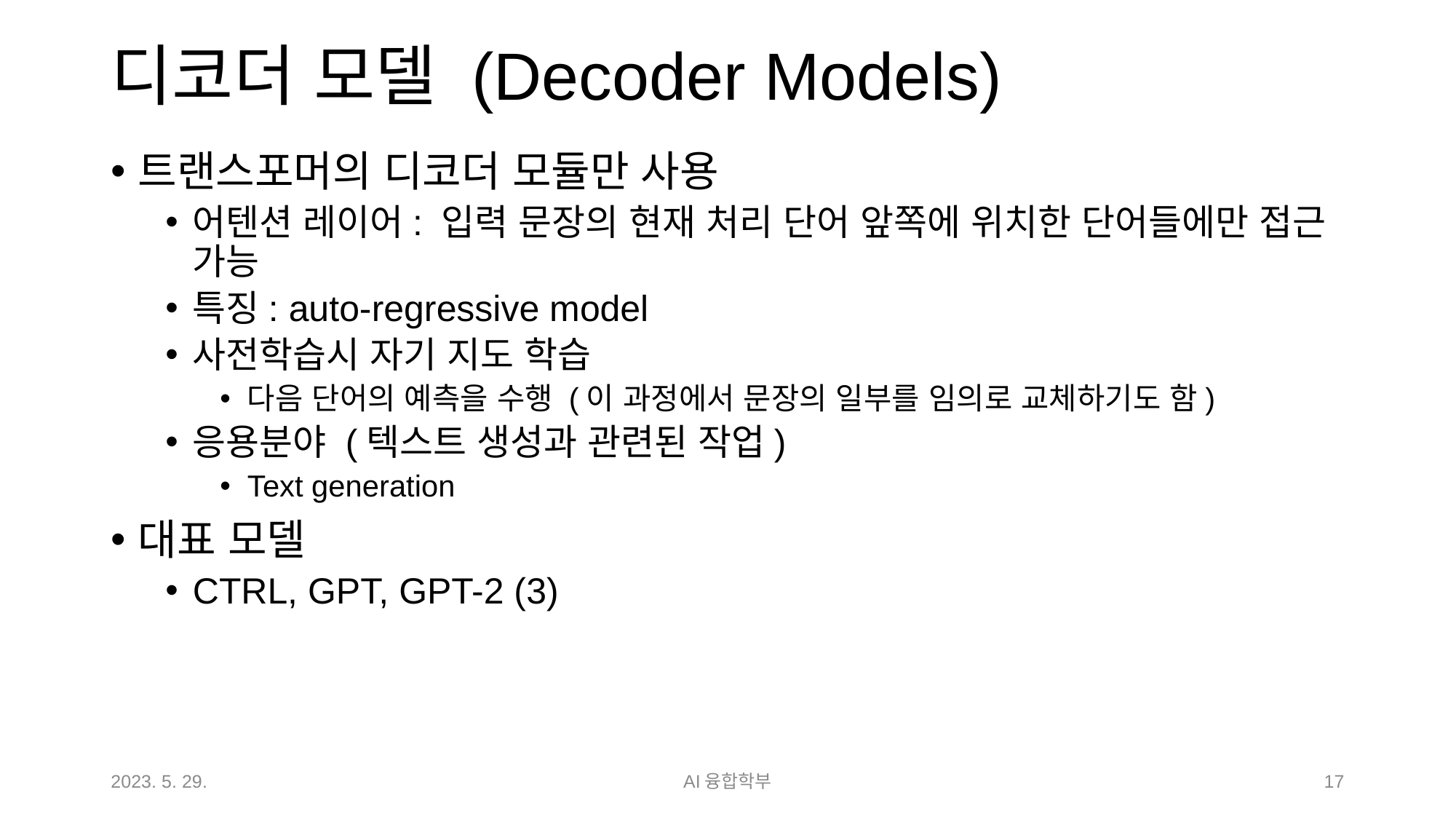

# 디코더 모델 (Decoder Models)
트랜스포머의 디코더 모듈만 사용
어텐션 레이어: 입력 문장의 현재 처리 단어 앞쪽에 위치한 단어들에만 접근 가능
특징: auto-regressive model
사전학습시 자기 지도 학습
다음 단어의 예측을 수행 (이 과정에서 문장의 일부를 임의로 교체하기도 함)
응용분야 (텍스트 생성과 관련된 작업)
Text generation
대표 모델
CTRL, GPT, GPT-2 (3)
2023. 5. 29.
AI융합학부
17